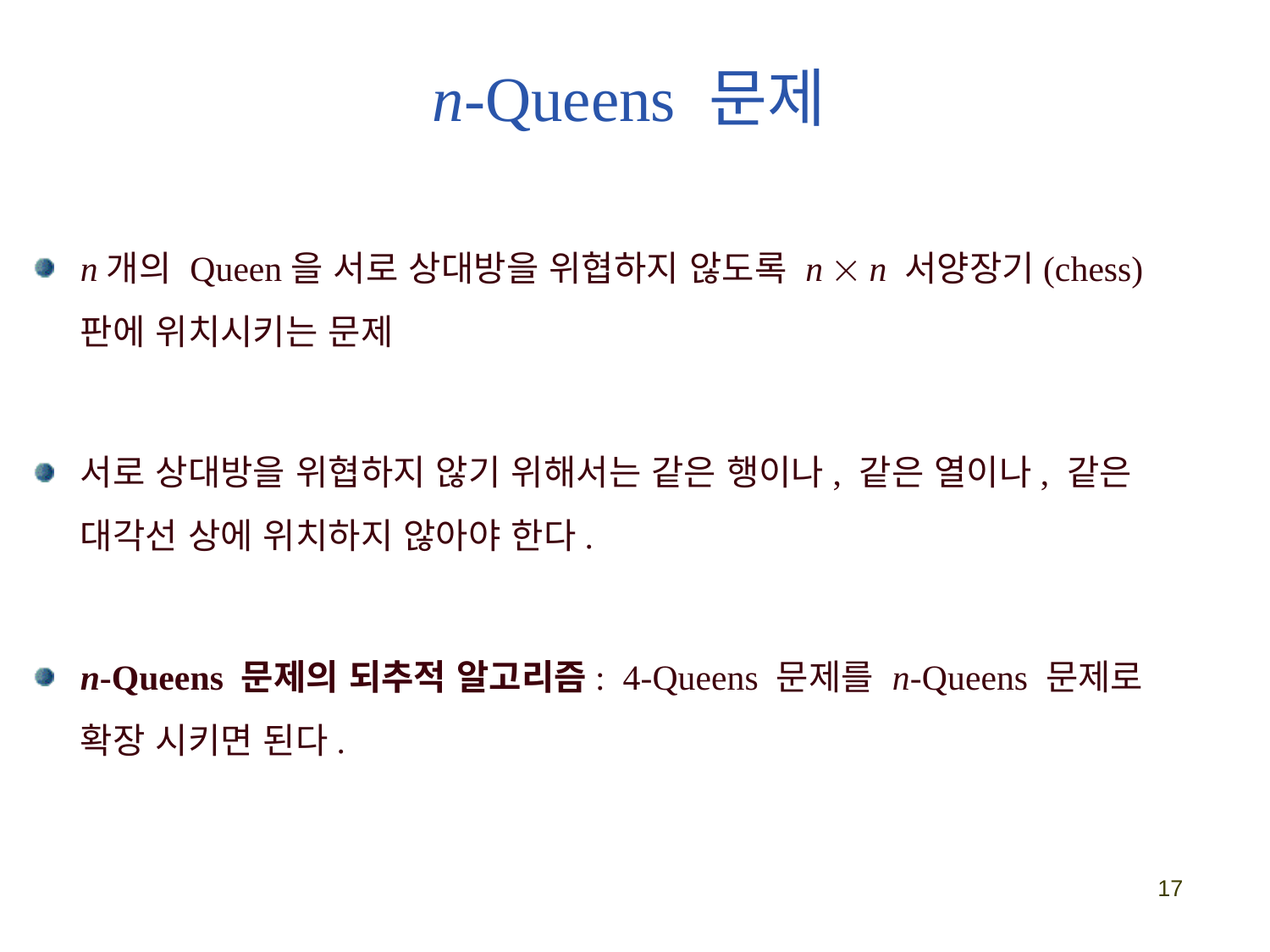

# n-Queens 문제
n개의 Queen을 서로 상대방을 위협하지 않도록 n × n 서양장기(chess) 판에 위치시키는 문제

서로 상대방을 위협하지 않기 위해서는 같은 행이나, 같은 열이나, 같은 대각선 상에 위치하지 않아야 한다.

n-Queens 문제의 되추적 알고리즘:  4-Queens 문제를 n-Queens 문제로 확장 시키면 된다.
17